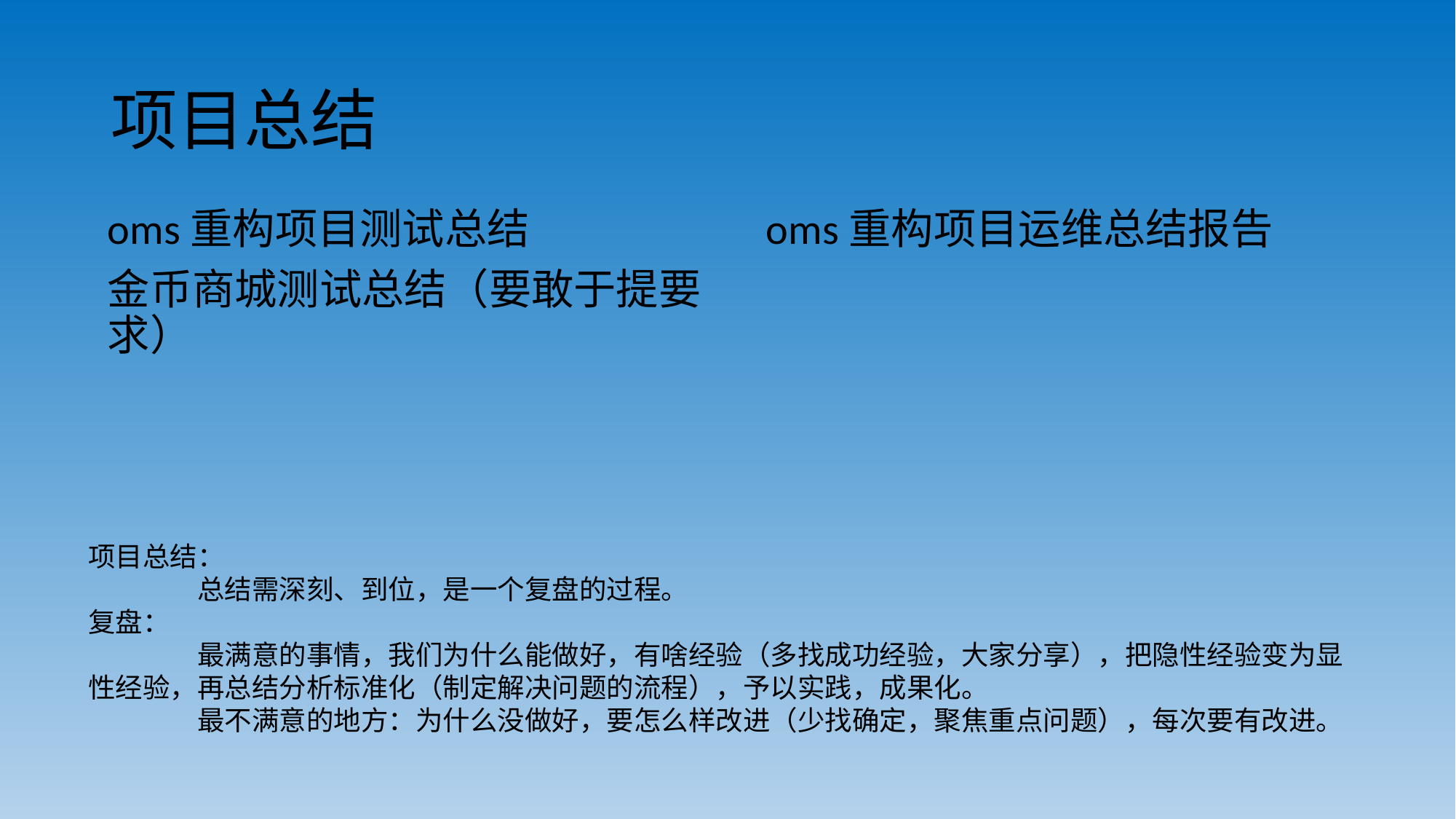

# 项目总结
oms重构项目测试总结
金币商城测试总结（要敢于提要求）
oms重构项目运维总结报告
项目总结：
	总结需深刻、到位，是一个复盘的过程。
复盘：
	最满意的事情，我们为什么能做好，有啥经验（多找成功经验，大家分享），把隐性经验变为显性经验，再总结分析标准化（制定解决问题的流程），予以实践，成果化。
	最不满意的地方：为什么没做好，要怎么样改进（少找确定，聚焦重点问题），每次要有改进。